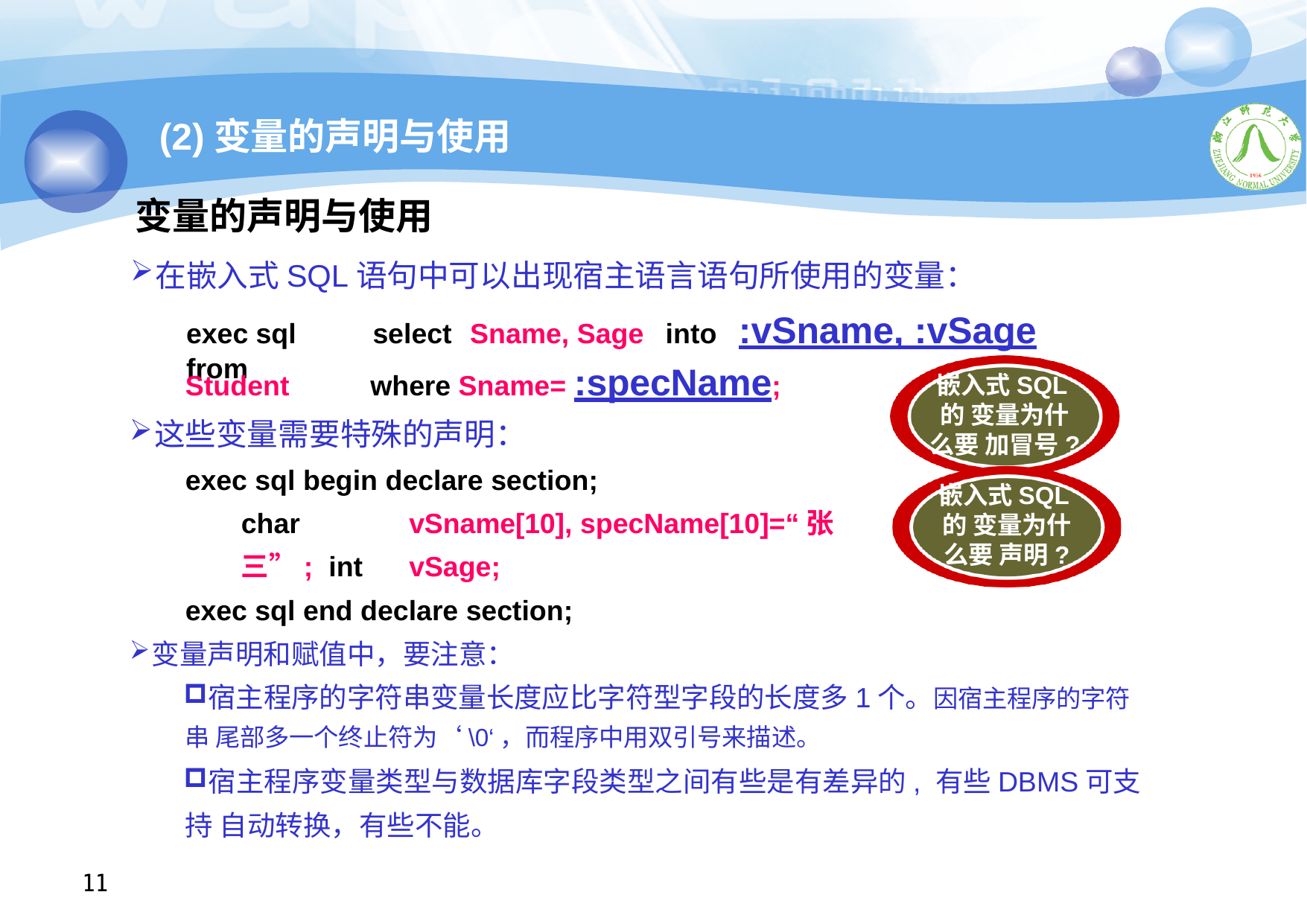

# (2)变量的声明与使用
变量的声明与使用
在嵌入式SQL语句中可以出现宿主语言语句所使用的变量：
exec sql	select	Sname, Sage	into	:vSname, :vSage from
Student	where Sname= :specName;
这些变量需要特殊的声明：
exec sql begin declare section;
char	vSname[10], specName[10]=“张三”;  int	vSage;
exec sql end declare section;
变量声明和赋值中，要注意：

嵌入式SQL的 变量为什么要 加冒号?
嵌入式SQL的 变量为什么要 声明?
宿主程序的字符串变量长度应比字符型字段的长度多1个。因宿主程序的字符串 尾部多一个终止符为‘\0‘，而程序中用双引号来描述。
宿主程序变量类型与数据库字段类型之间有些是有差异的, 有些DBMS可支持 自动转换，有些不能。
11